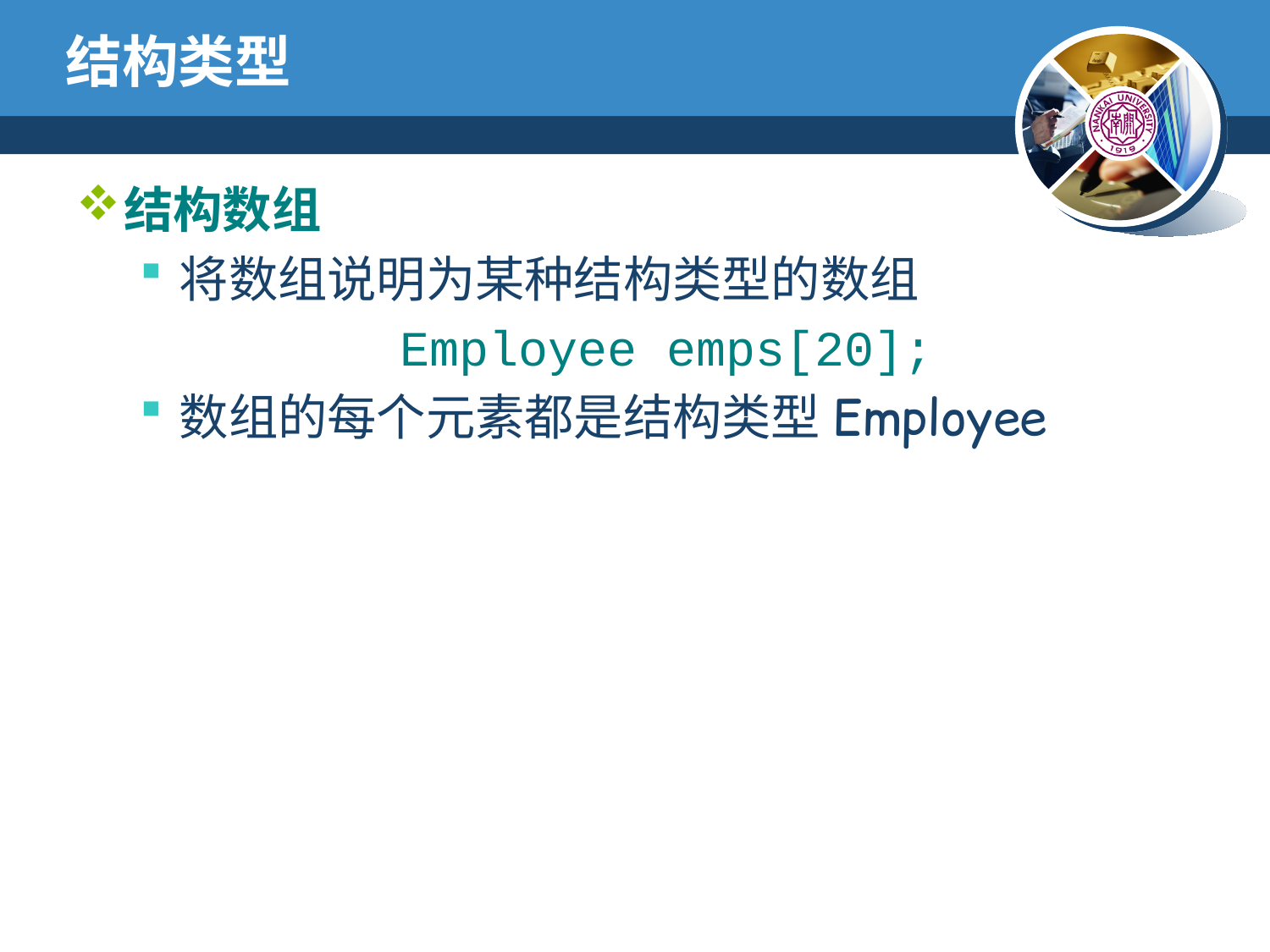

# 结构类型
结构数组
将数组说明为某种结构类型的数组
Employee emps[20];
数组的每个元素都是结构类型Employee